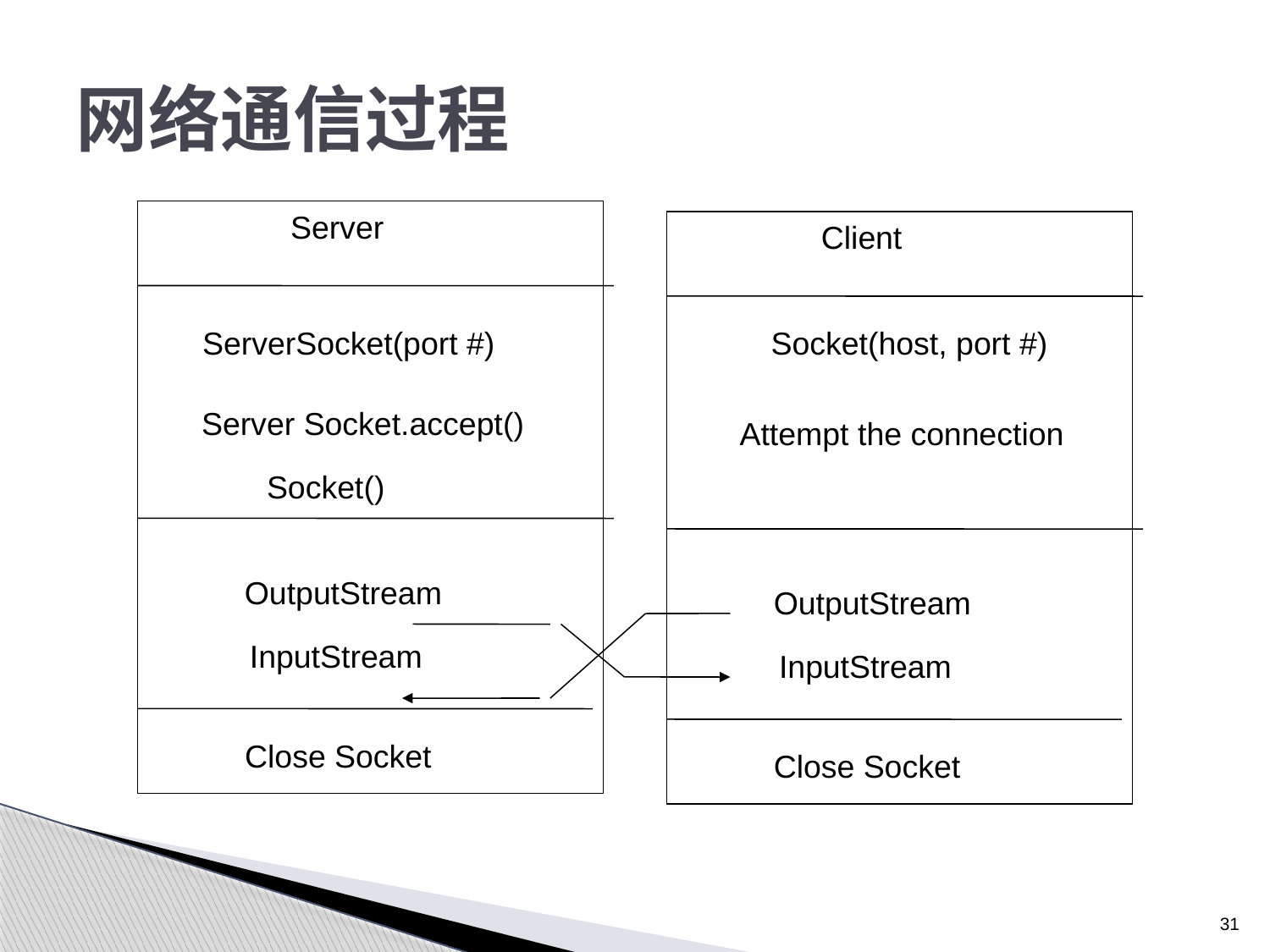

# 网络通信过程

Server

ServerSocket(port #)
Server Socket.accept()
Socket()

OutputStream
InputStream

Close Socket

Client

Socket(host, port #)
Attempt the connection

OutputStream

InputStream

Close Socket

31